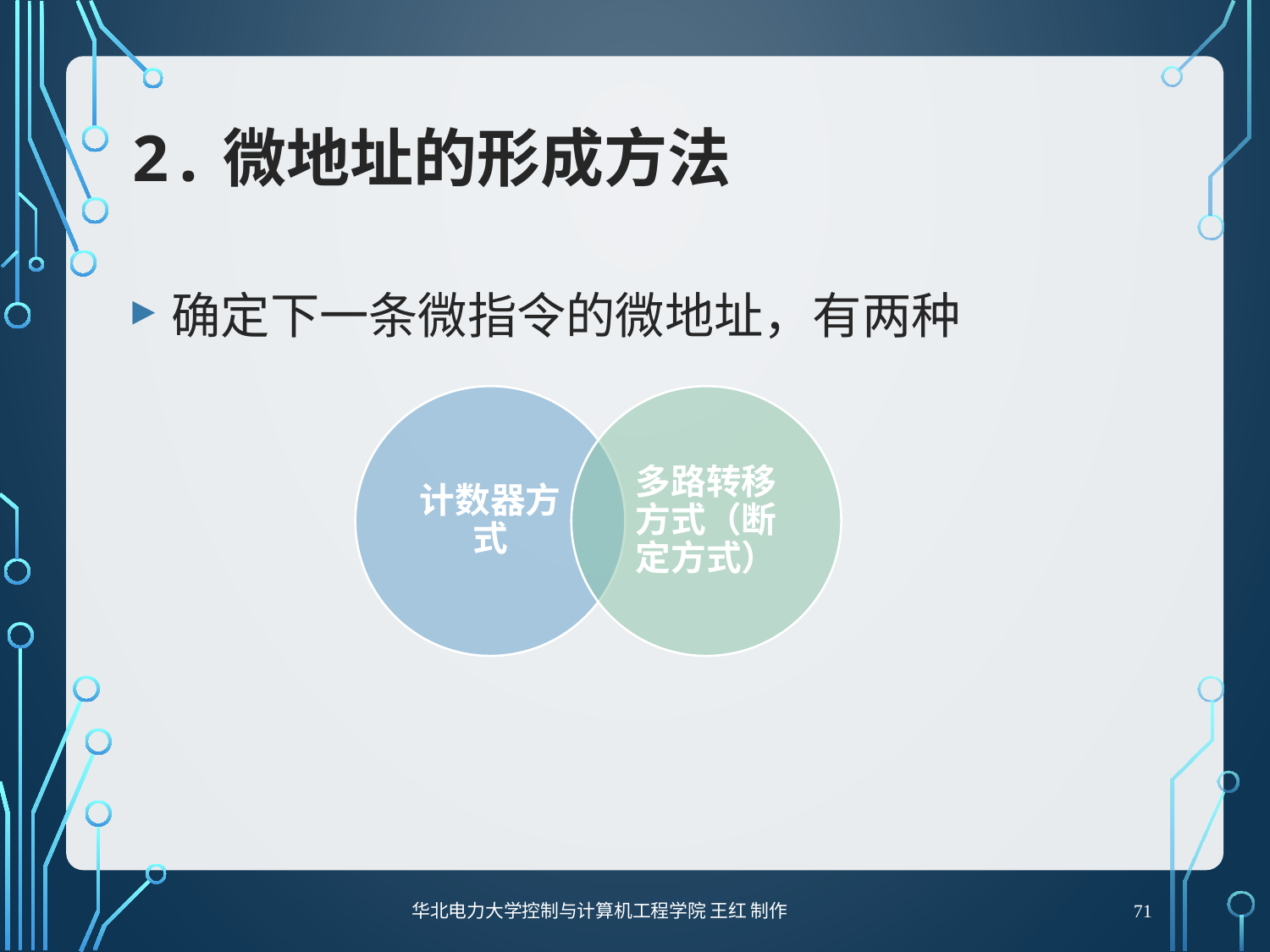

# 2.微地址的形成方法
确定下一条微指令的微地址，有两种

计数器方式
多路转移方式（断定方式）
71
华北电力大学控制与计算机工程学院 王红 制作